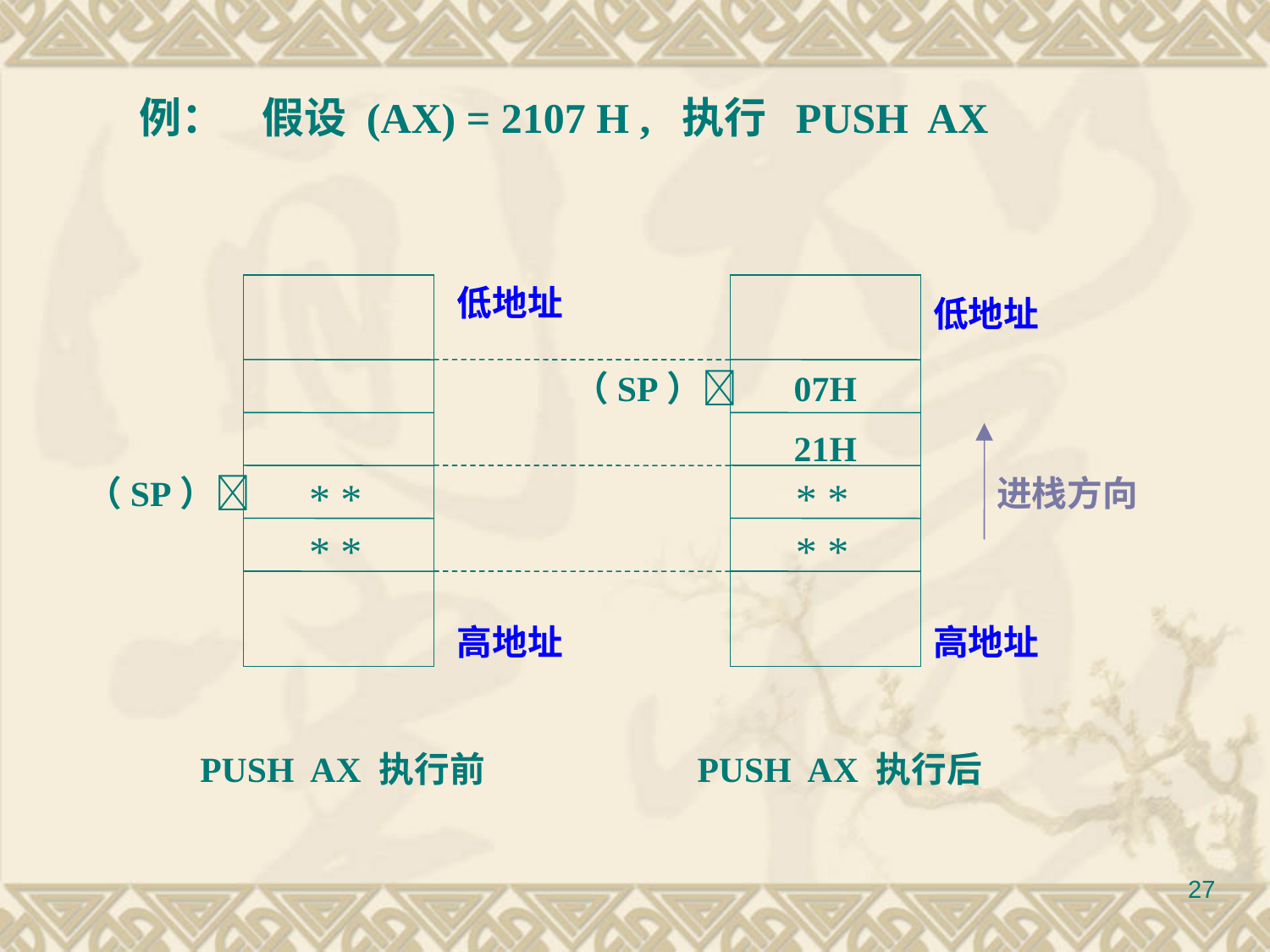

例：    假设 (AX) = 2107 H ,  执行  PUSH  AX

低地址

低地址

（SP）→

 07H
 21H

（SP）→

* *

 * *
进栈方向

* *

 * *

高地址
高地址
PUSH  AX 执行前
PUSH  AX 执行后
27